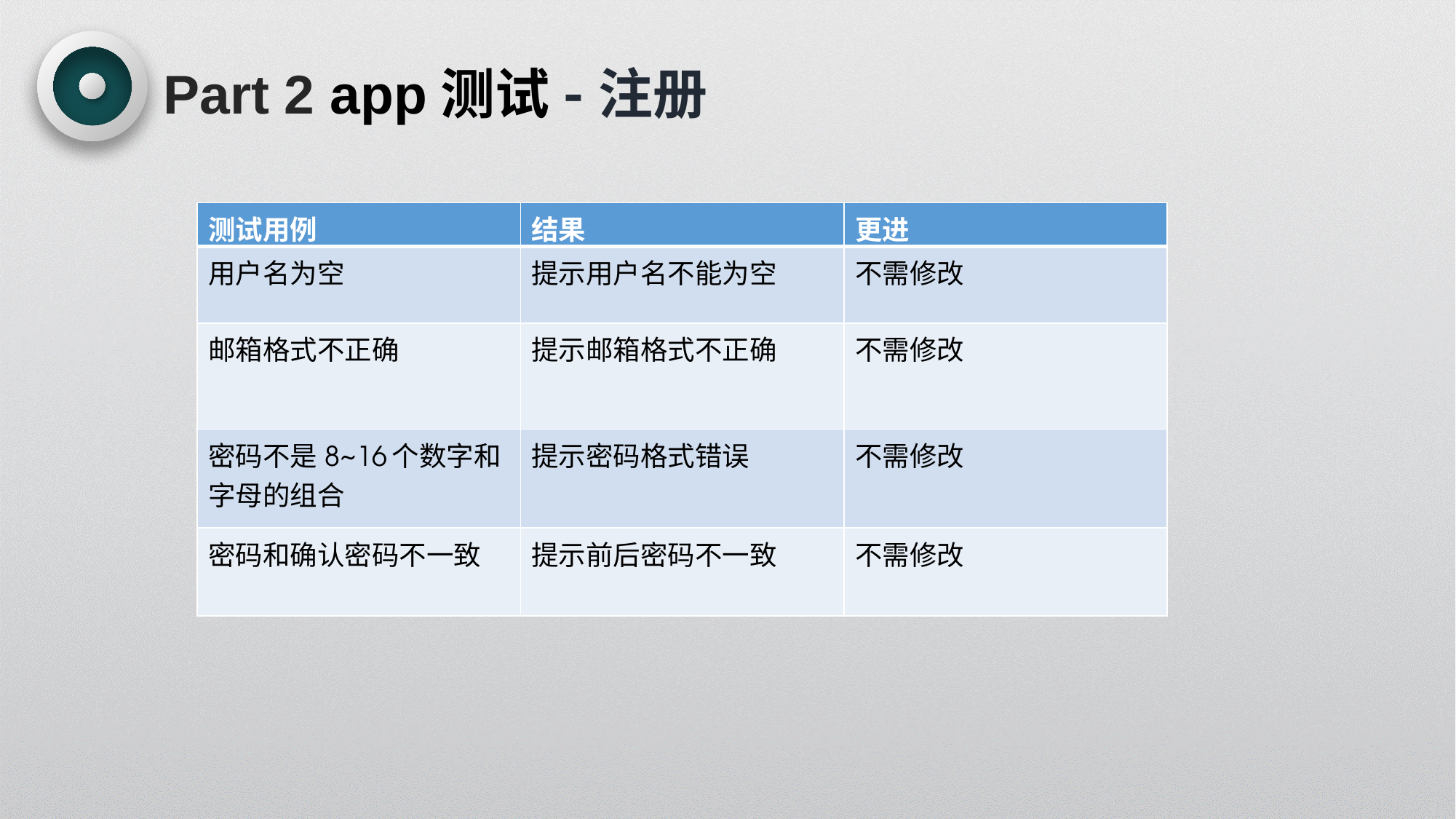

Part 2 app测试-注册
| 测试用例 | 结果 | 更进 |
| --- | --- | --- |
| 用户名为空 | 提示用户名不能为空 | 不需修改 |
| 邮箱格式不正确 | 提示邮箱格式不正确 | 不需修改 |
| 密码不是8~16个数字和字母的组合 | 提示密码格式错误 | 不需修改 |
| 密码和确认密码不一致 | 提示前后密码不一致 | 不需修改 |